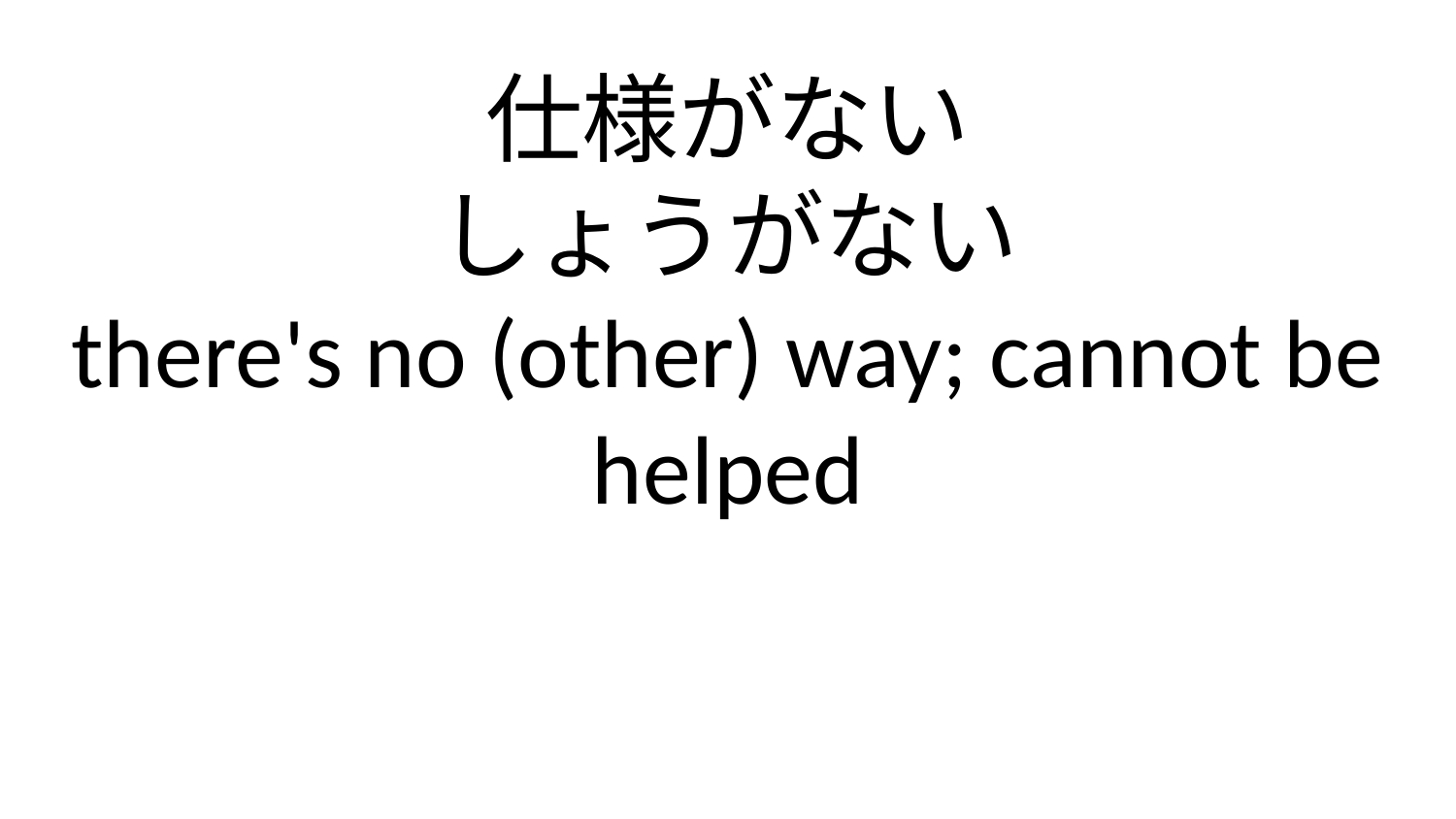

仕様がない
しょうがない
there's no (other) way; cannot be helped